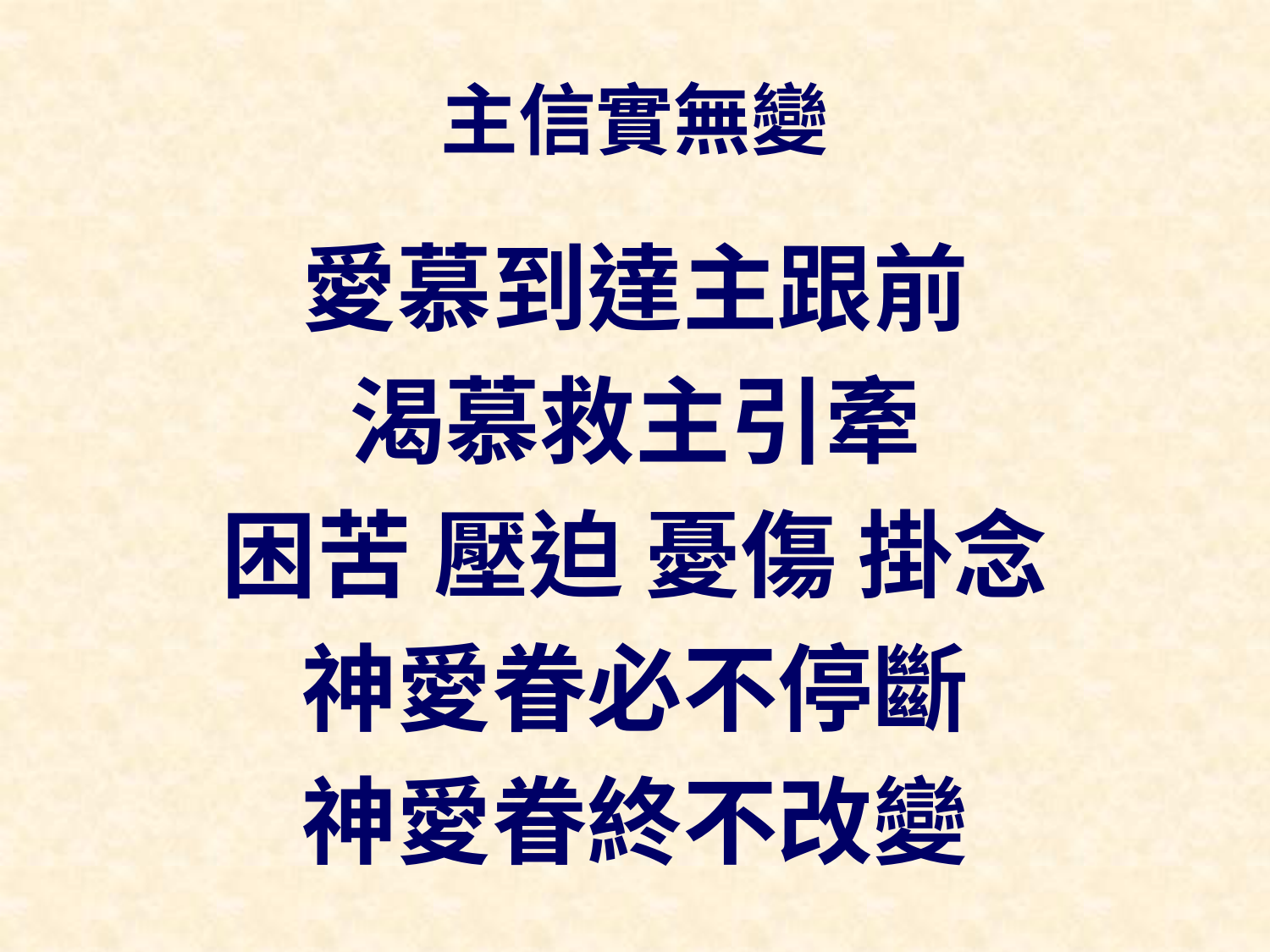

# 主信實無變
愛慕到達主跟前
渴慕救主引牽
困苦 壓迫 憂傷 掛念
神愛眷必不停斷
神愛眷終不改變